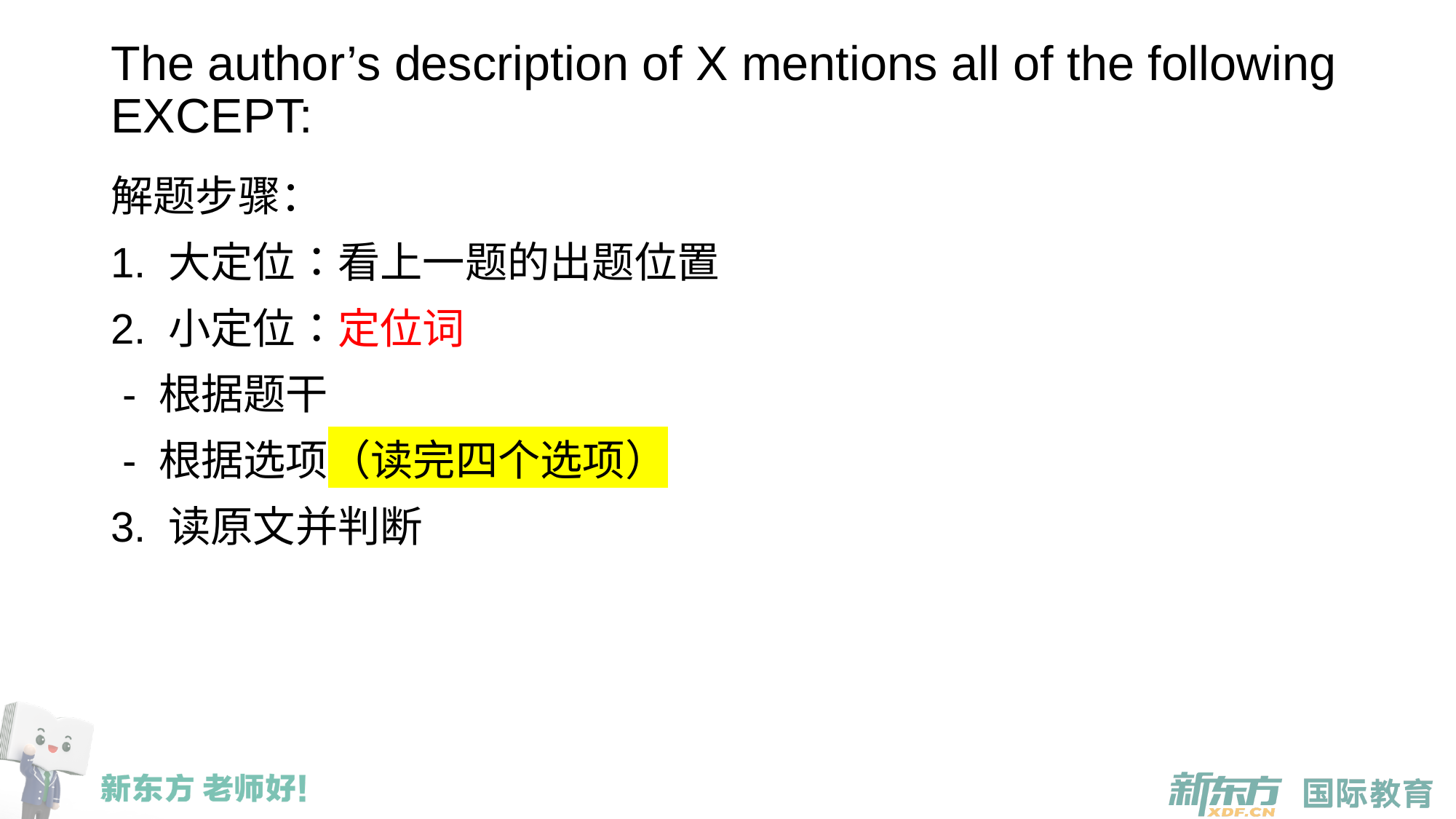

# The author’s description of X mentions all of the following EXCEPT:
解题步骤：
1. 大定位：看上一题的出题位置
2. 小定位：定位词
 - 根据题干
 - 根据选项（读完四个选项）
3. 读原文并判断